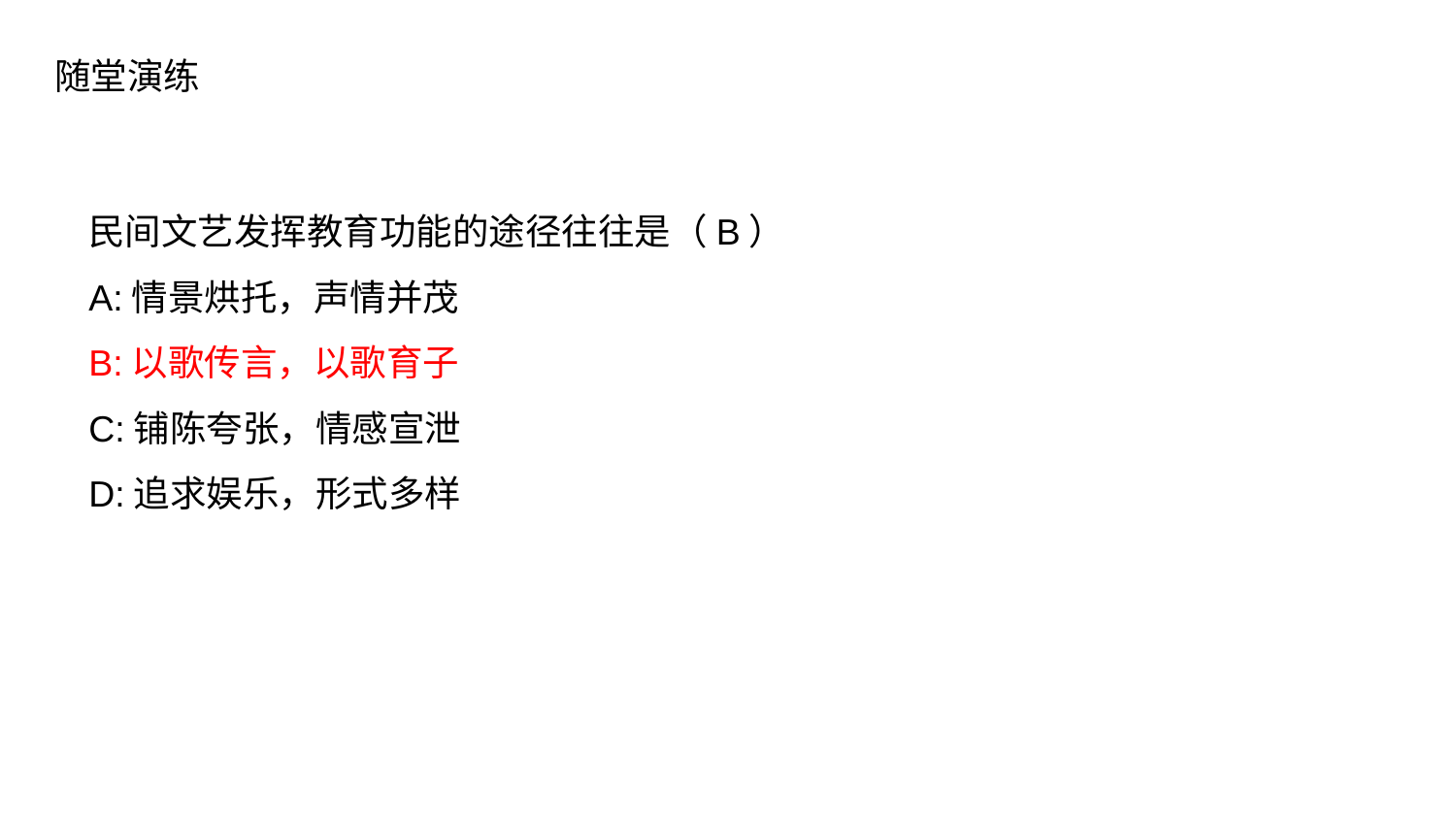

随堂演练
民间文艺发挥教育功能的途径往往是（B）
A:情景烘托，声情并茂
B:以歌传言，以歌育子
C:铺陈夸张，情感宣泄
D:追求娱乐，形式多样